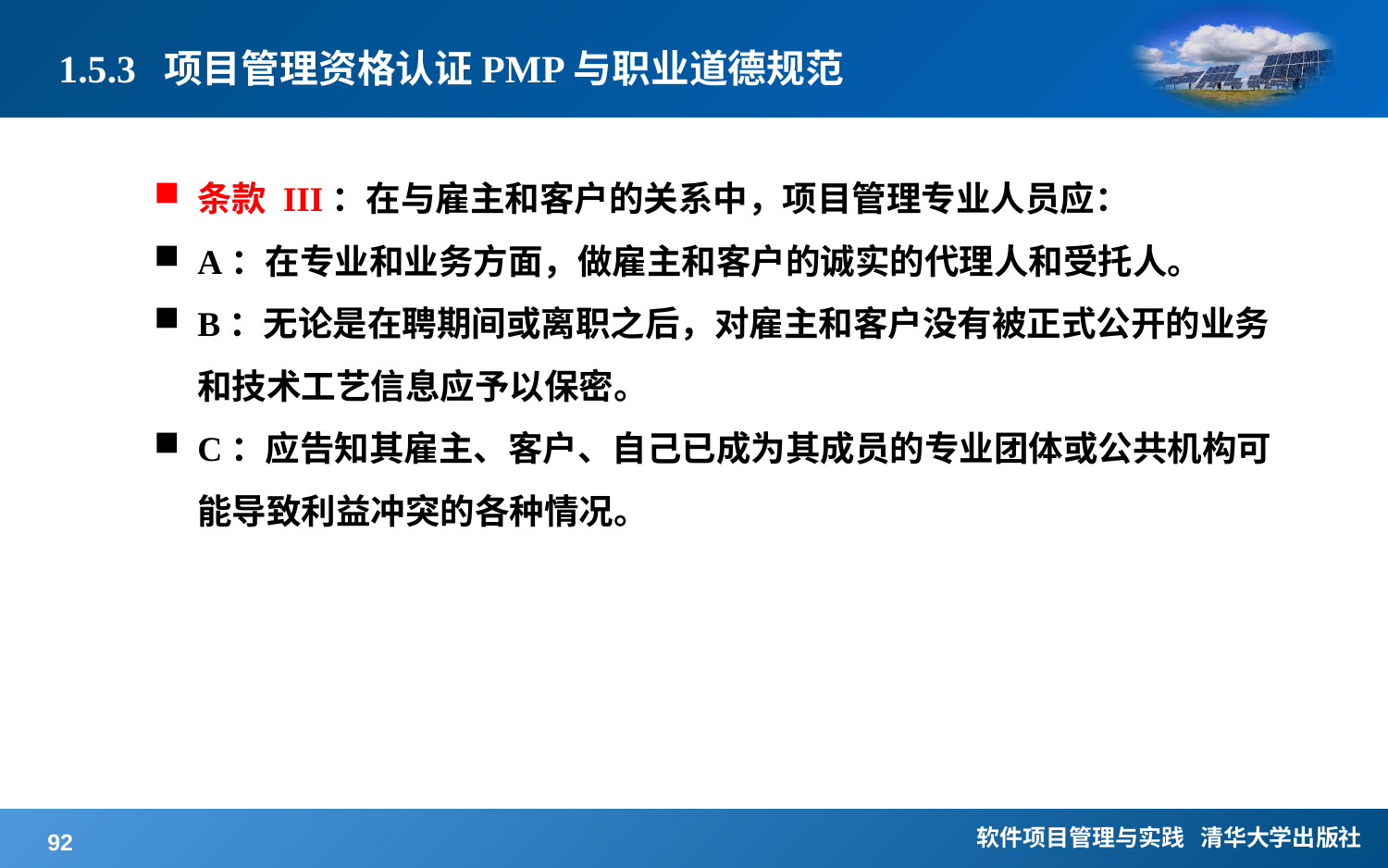

# 1.5.3  项目管理资格认证PMP与职业道德规范
条款 III：在与雇主和客户的关系中，项目管理专业人员应：
A：在专业和业务方面，做雇主和客户的诚实的代理人和受托人。
B：无论是在聘期间或离职之后，对雇主和客户没有被正式公开的业务和技术工艺信息应予以保密。
C：应告知其雇主、客户、自己已成为其成员的专业团体或公共机构可能导致利益冲突的各种情况。